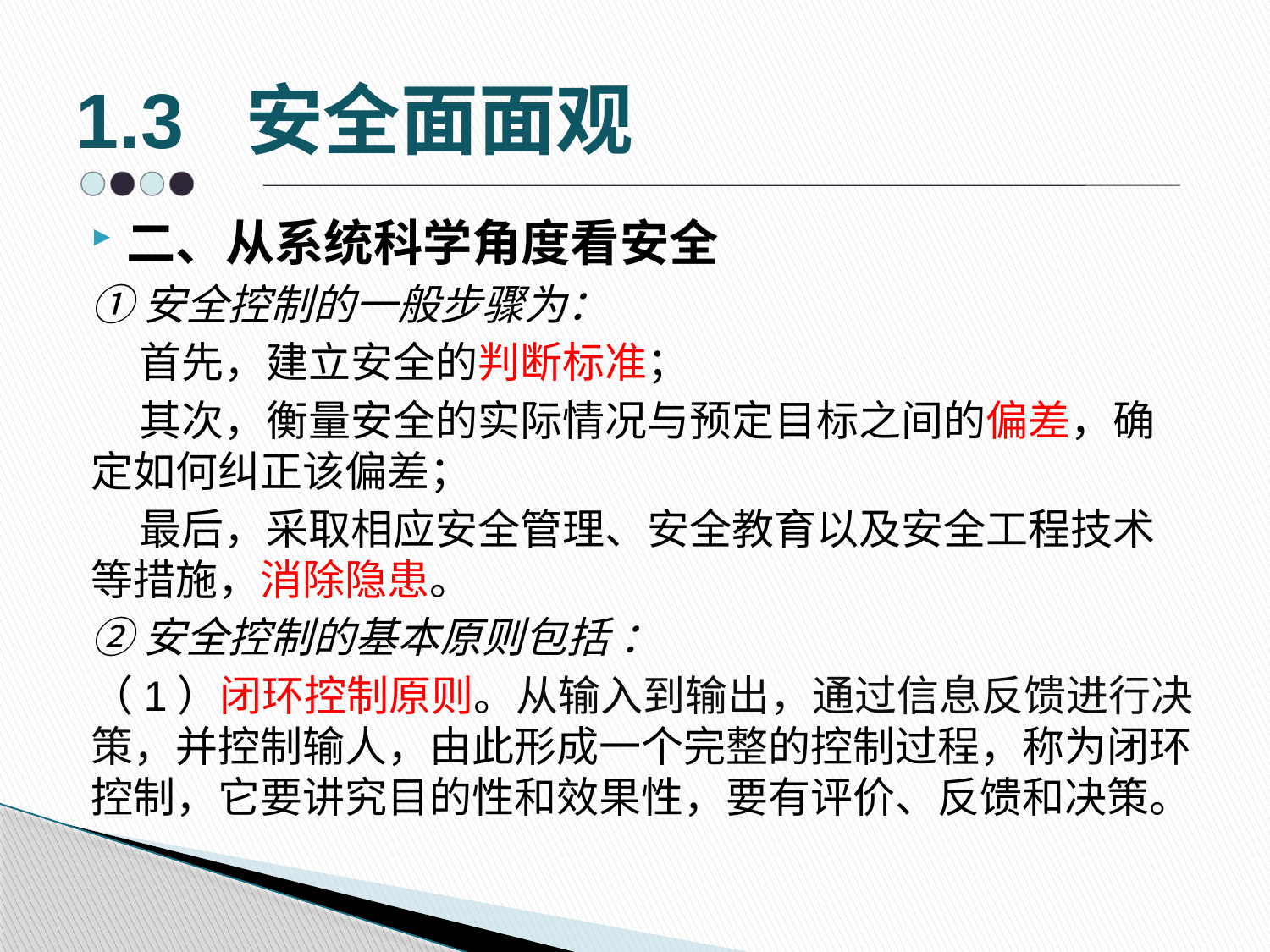

# 1.3  安全面面观

二、从系统科学角度看安全
①安全控制的一般步骤为：
    首先，建立安全的判断标准；
    其次，衡量安全的实际情况与预定目标之间的偏差，确定如何纠正该偏差；
    最后，采取相应安全管理、安全教育以及安全工程技术等措施，消除隐患。
②安全控制的基本原则包括 ：
（1）闭环控制原则。从输入到输出，通过信息反馈进行决策，并控制输人，由此形成一个完整的控制过程，称为闭环控制，它要讲究目的性和效果性，要有评价、反馈和决策。